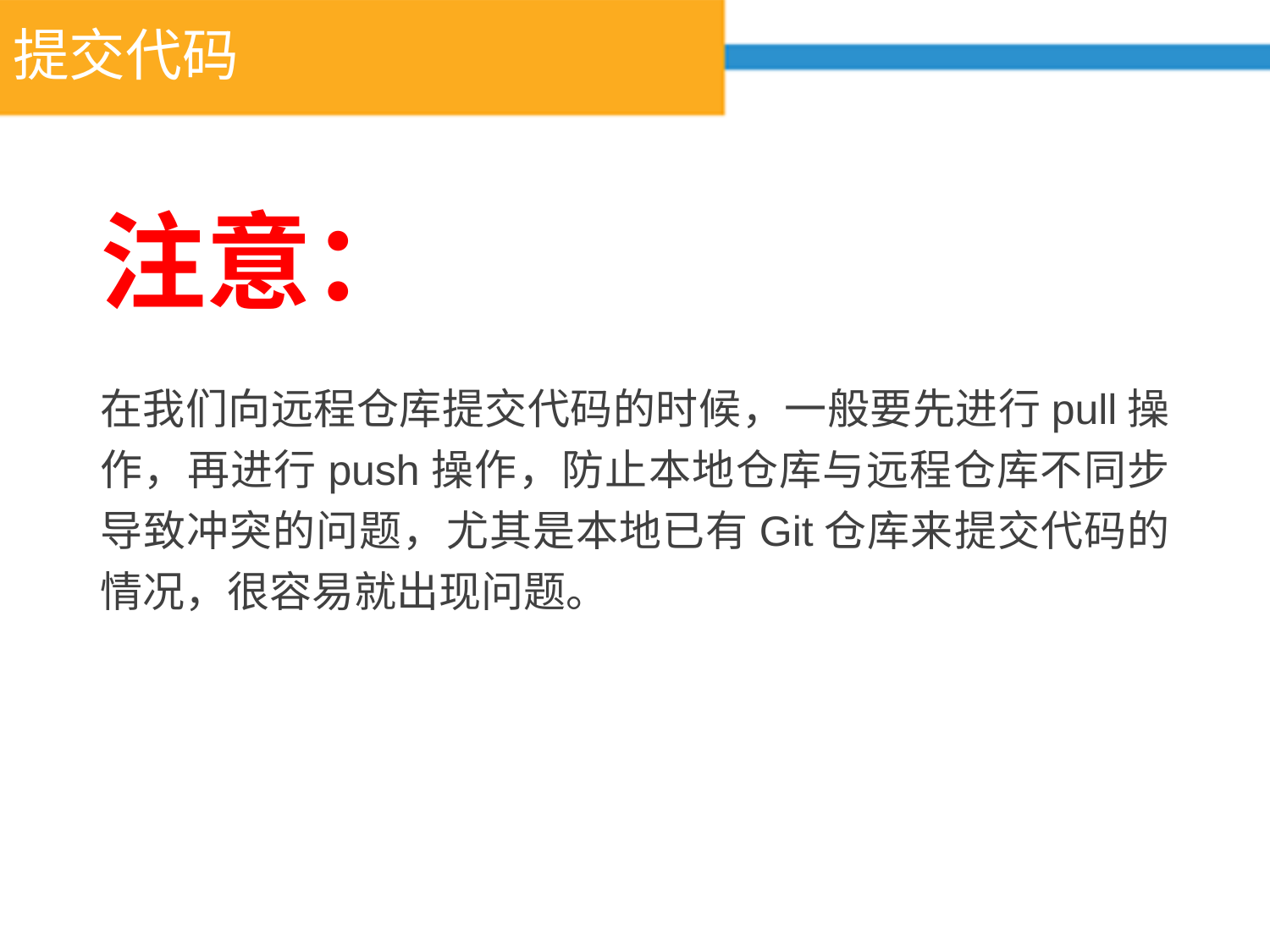

# 提交代码
注意：
在我们向远程仓库提交代码的时候，一般要先进行pull操作，再进行push操作，防止本地仓库与远程仓库不同步导致冲突的问题，尤其是本地已有Git仓库来提交代码的情况，很容易就出现问题。